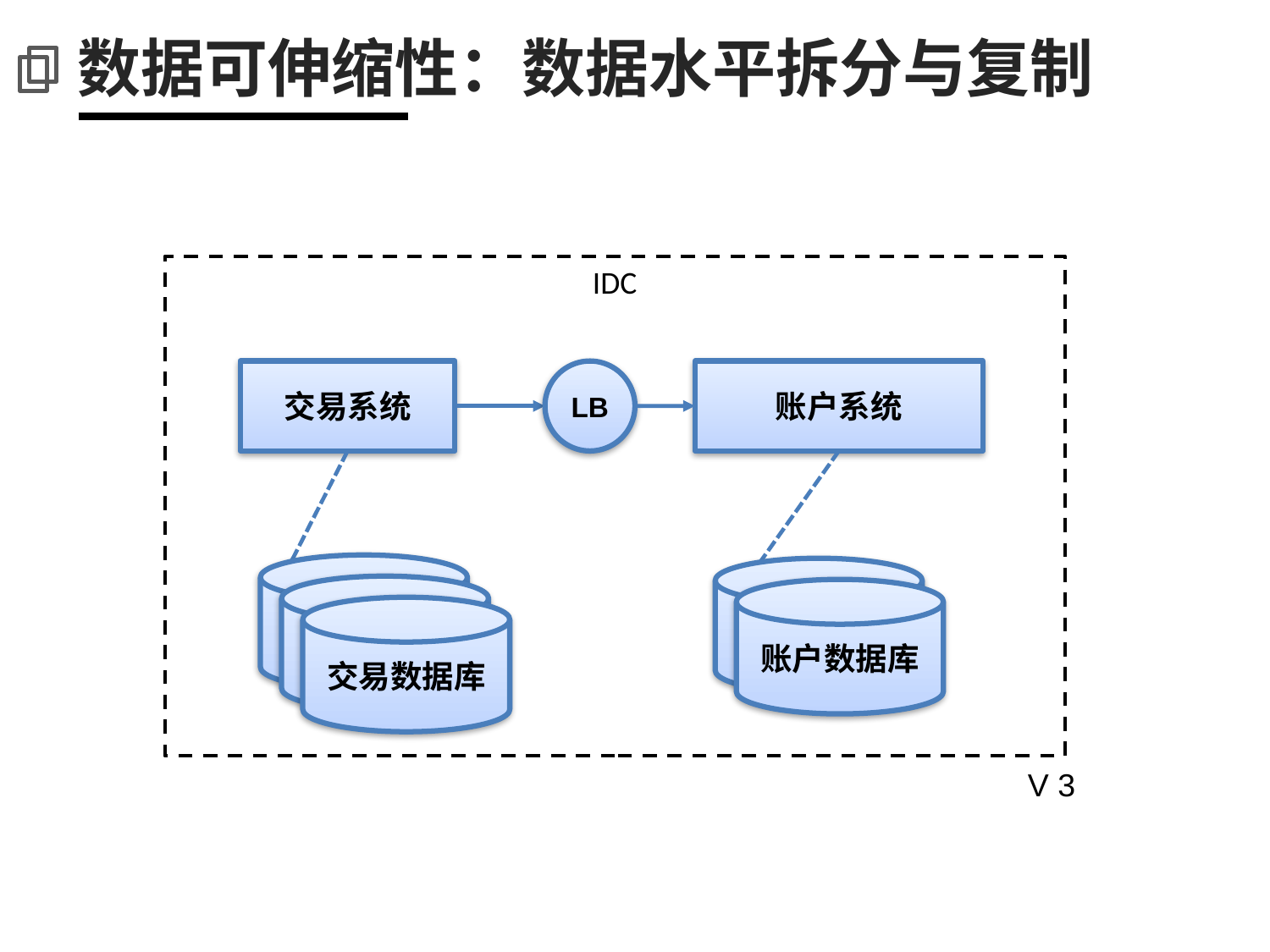

# 数据可伸缩性：数据水平拆分与复制
IDC
交易系统
LB
账户系统
交易数据库
账户数据库
交易数据库
账户数据库
交易数据库
V 3